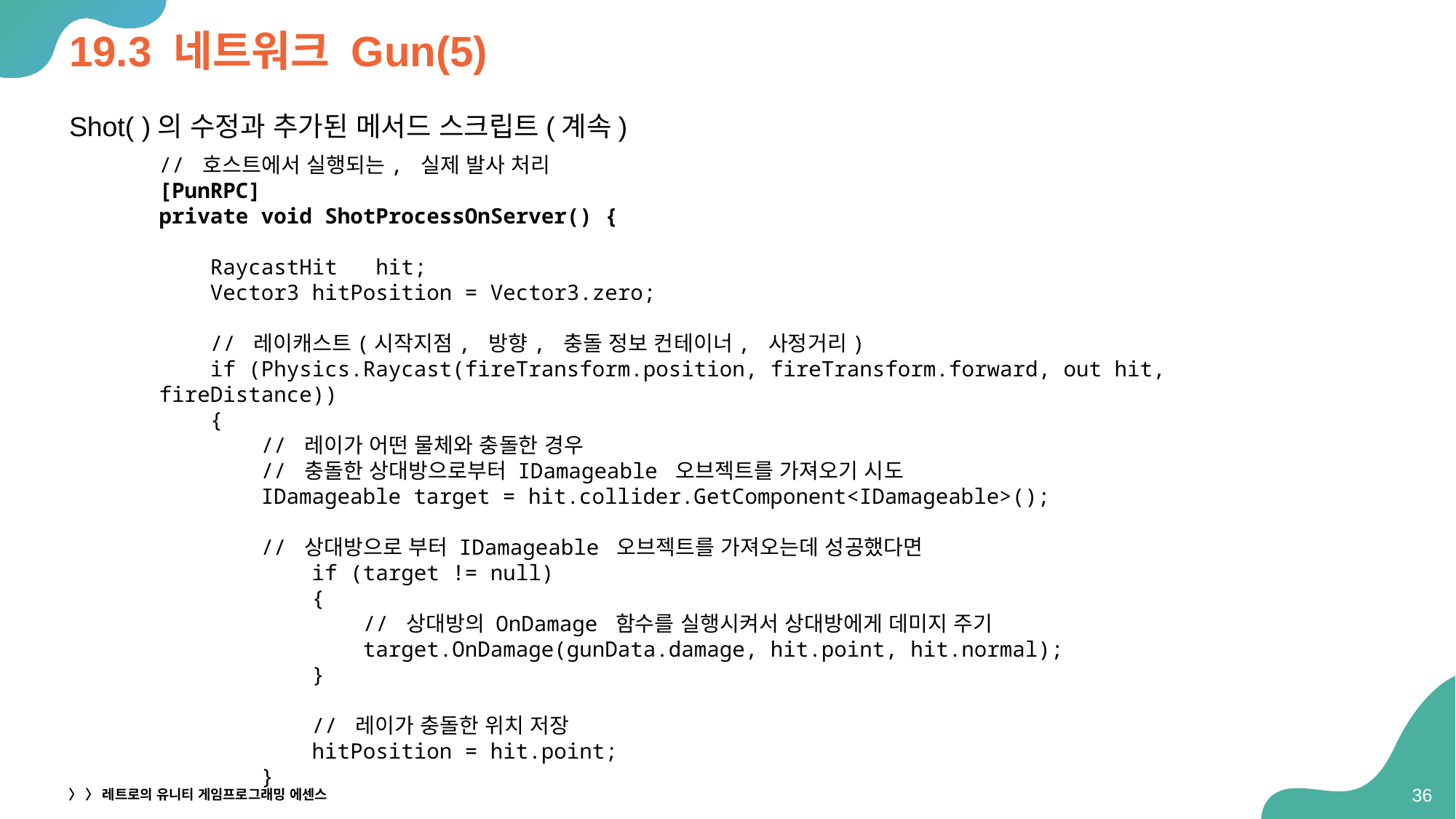

# 19.3 네트워크 Gun(5)
Shot( )의 수정과 추가된 메서드 스크립트(계속)
// 호스트에서 실행되는, 실제 발사 처리
[PunRPC]
private void ShotProcessOnServer() {

    RaycastHit   hit;
    Vector3 hitPosition = Vector3.zero;

    // 레이캐스트(시작지점, 방향, 충돌 정보 컨테이너, 사정거리)
    if (Physics.Raycast(fireTransform.position, fireTransform.forward, out hit, fireDistance))
    {
        // 레이가 어떤 물체와 충돌한 경우
        // 충돌한 상대방으로부터 IDamageable 오브젝트를 가져오기 시도
        IDamageable target = hit.collider.GetComponent<IDamageable>();

        // 상대방으로 부터 IDamageable 오브젝트를 가져오는데 성공했다면
            if (target != null)
            {
                // 상대방의 OnDamage 함수를 실행시켜서 상대방에게 데미지 주기
                target.OnDamage(gunData.damage, hit.point, hit.normal);
            }

            // 레이가 충돌한 위치 저장
            hitPosition = hit.point;
        }
36